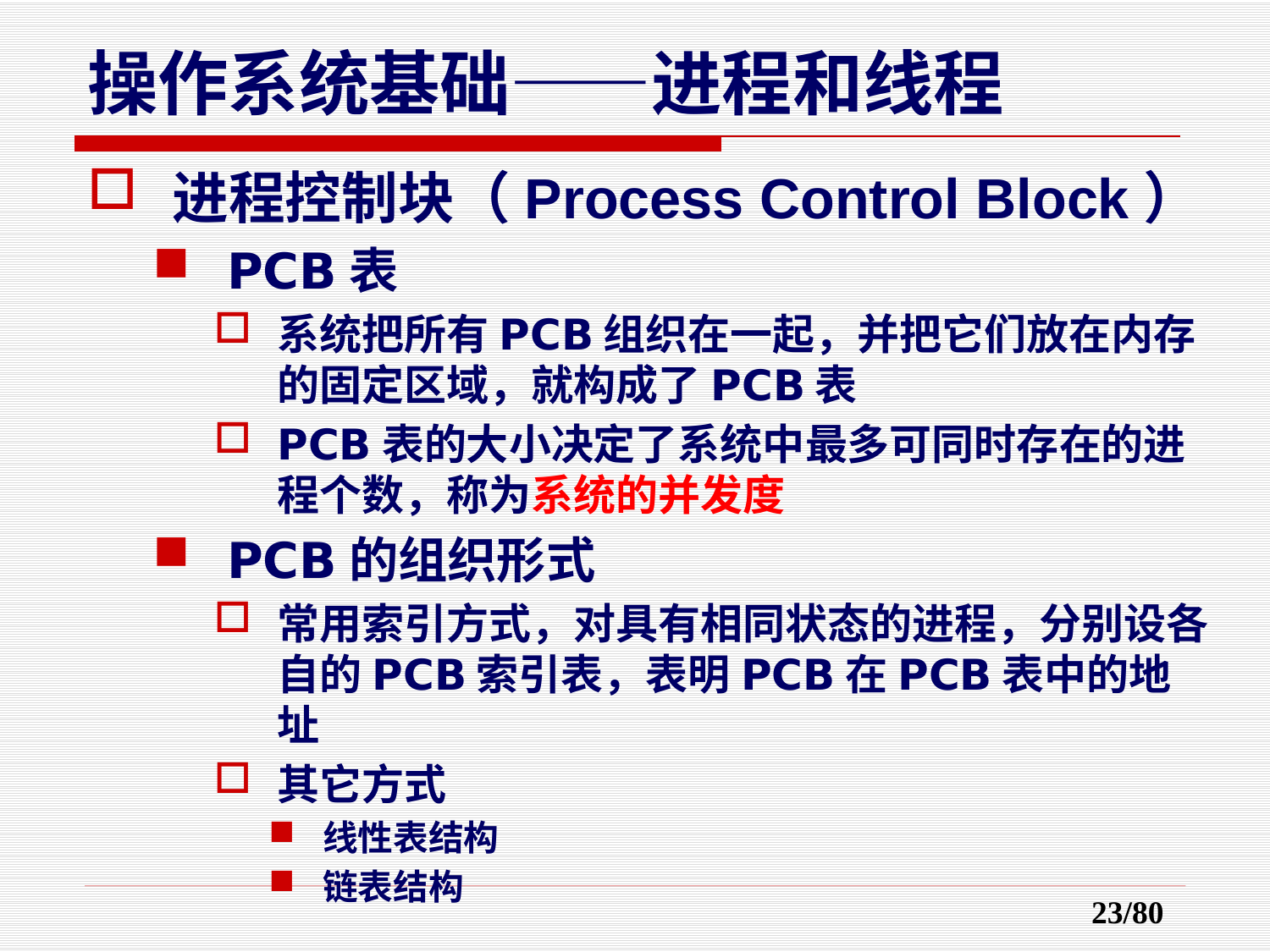

# 操作系统基础——进程和线程
进程控制块（Process Control Block）
PCB表
系统把所有PCB组织在一起，并把它们放在内存的固定区域，就构成了PCB表
PCB表的大小决定了系统中最多可同时存在的进程个数，称为系统的并发度
PCB的组织形式
常用索引方式，对具有相同状态的进程，分别设各自的PCB索引表，表明PCB在PCB表中的地址
其它方式
线性表结构
链表结构